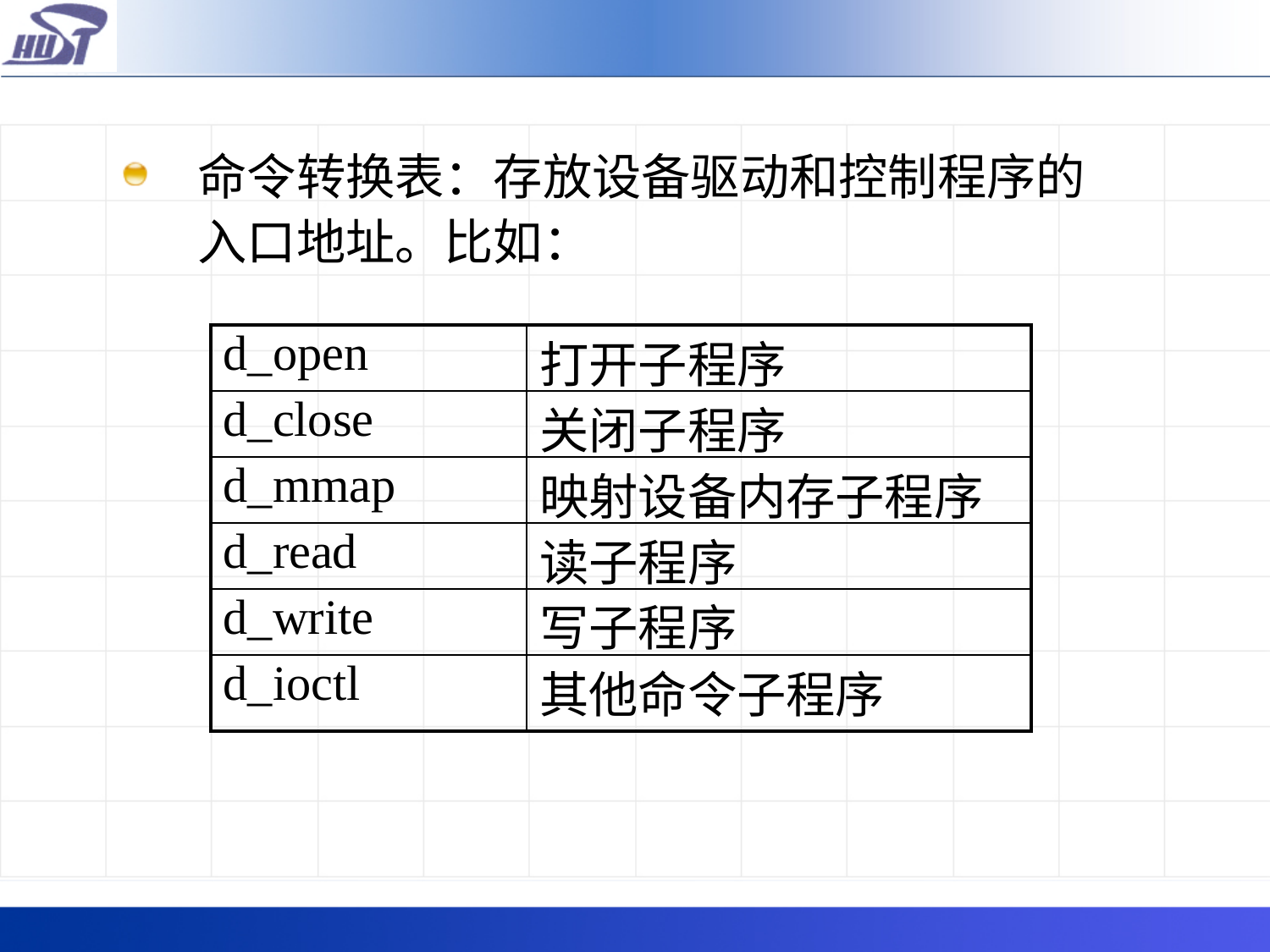

命令转换表：存放设备驱动和控制程序的入口地址。比如：
| d\_open | 打开子程序 |
| --- | --- |
| d\_close | 关闭子程序 |
| d\_mmap | 映射设备内存子程序 |
| d\_read | 读子程序 |
| d\_write | 写子程序 |
| d\_ioctl | 其他命令子程序 |